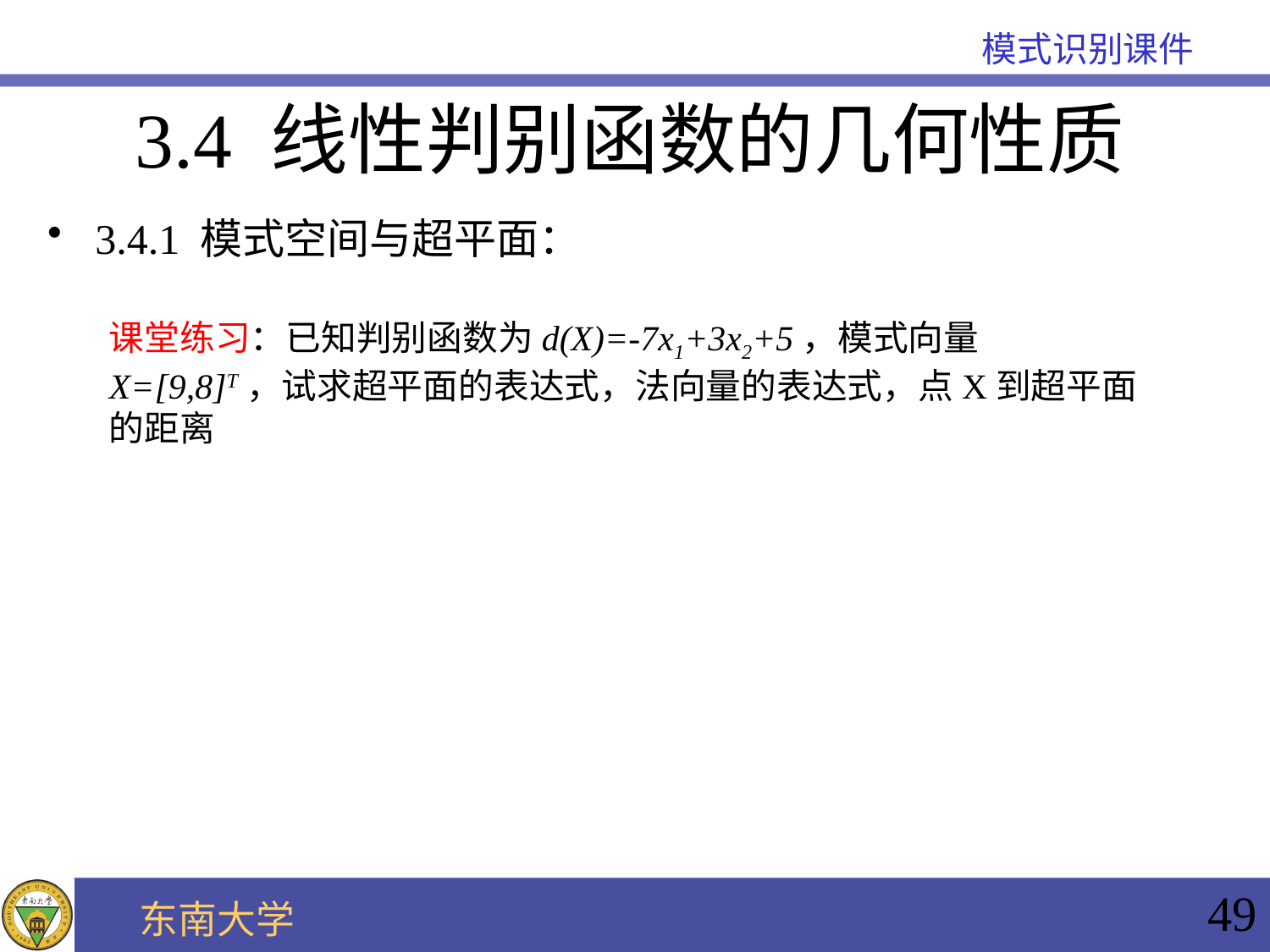

3.4 线性判别函数的几何性质
3.4.1 模式空间与超平面：
课堂练习：已知判别函数为d(X)=-7x1+3x2+5，模式向量X=[9,8]T，试求超平面的表达式，法向量的表达式，点X到超平面的距离
49